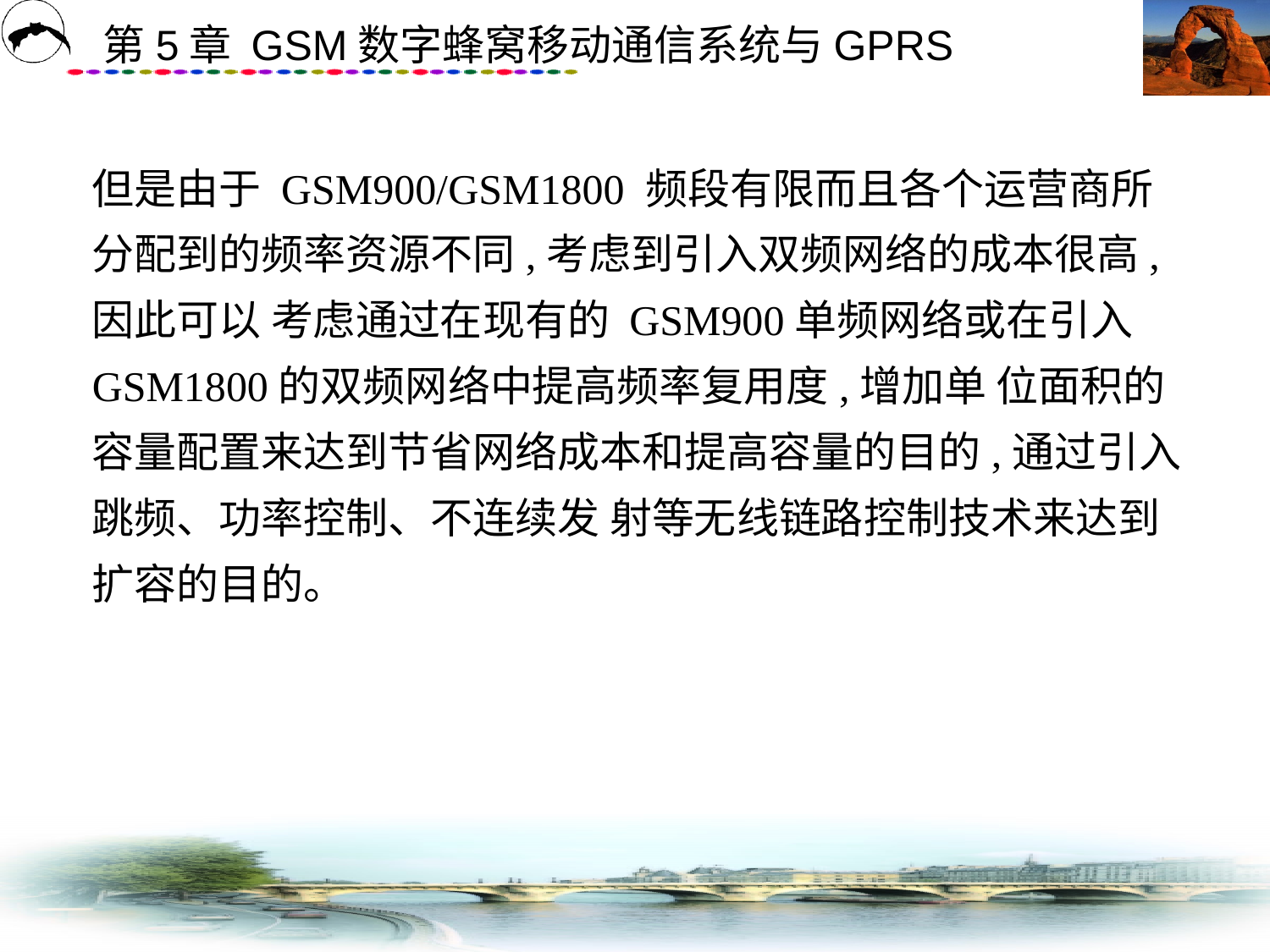

# 但是由于 GSM900/GSM1800 频段有限而且各个运营商所分配到的频率资源不同,考虑到引入双频网络的成本很高,因此可以 考虑通过在现有的 GSM900单频网络或在引入 GSM1800的双频网络中提高频率复用度,增加单 位面积的容量配置来达到节省网络成本和提高容量的目的,通过引入跳频、功率控制、不连续发 射等无线链路控制技术来达到扩容的目的。